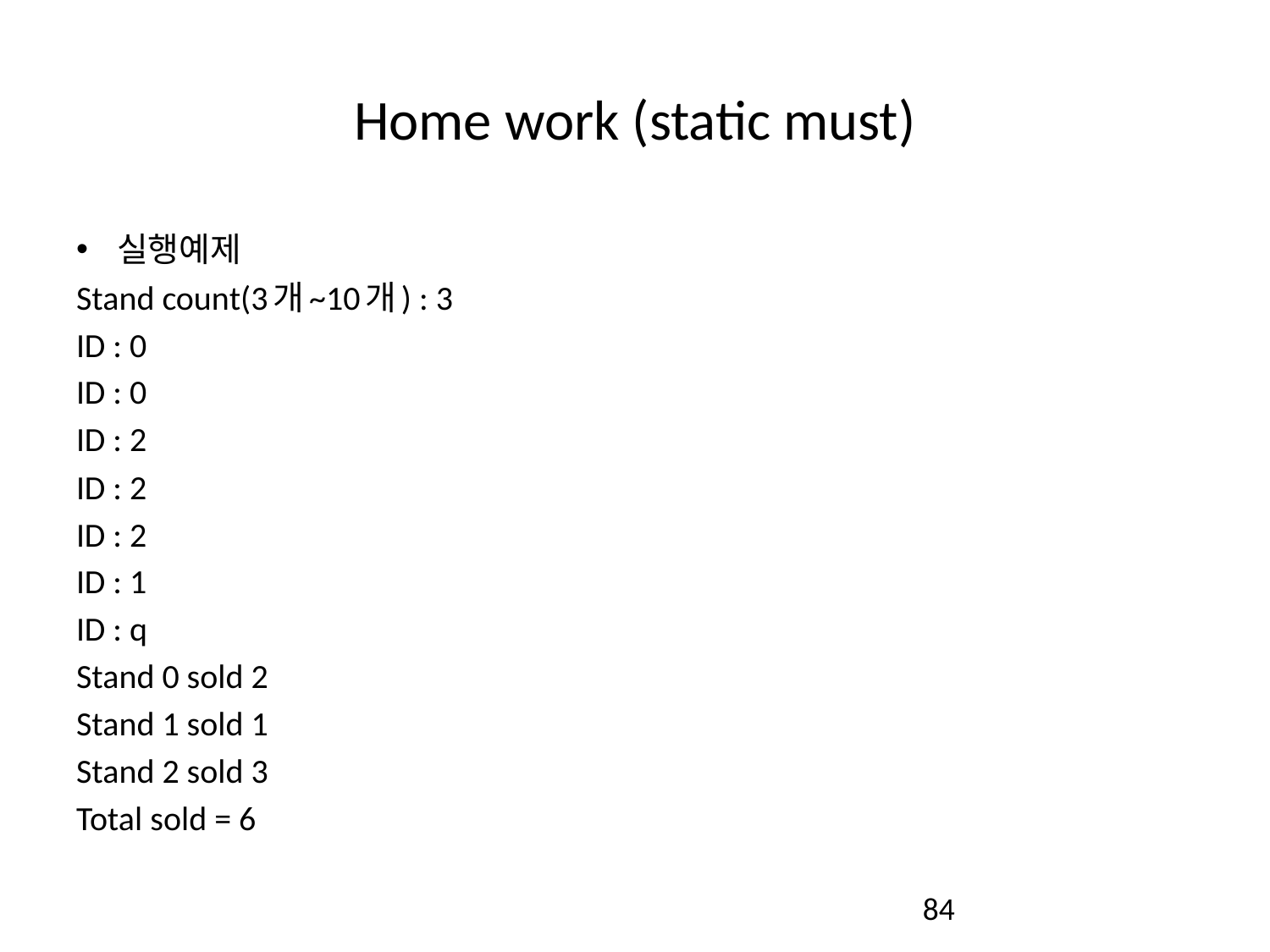

# Home work (static must)
실행예제
Stand count(3개~10개) : 3
ID : 0
ID : 0
ID : 2
ID : 2
ID : 2
ID : 1
ID : q
Stand 0 sold 2
Stand 1 sold 1
Stand 2 sold 3
Total sold = 6
84